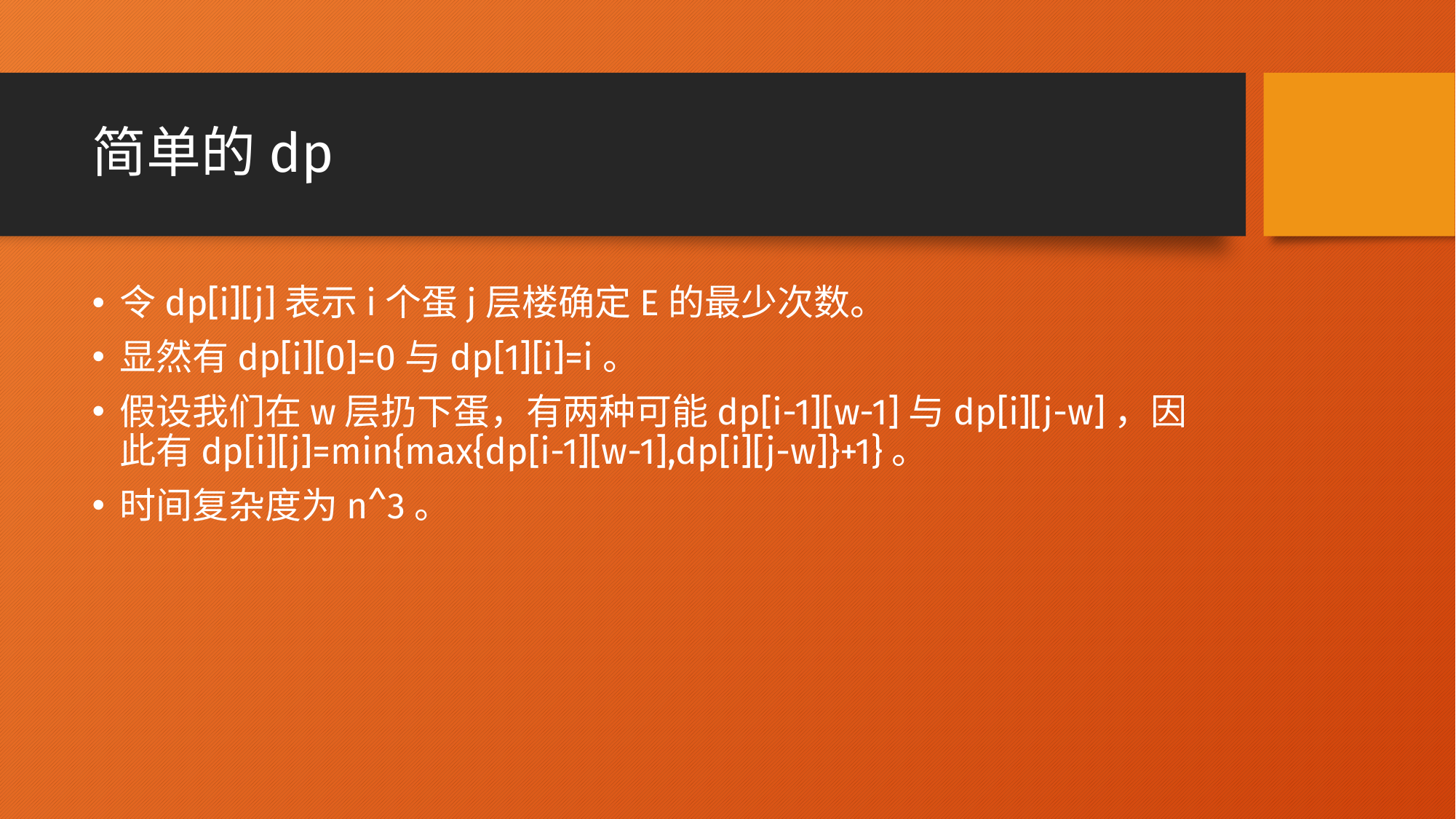

# 简单的dp
令dp[i][j]表示i个蛋j层楼确定E的最少次数。
显然有dp[i][0]=0与dp[1][i]=i。
假设我们在w层扔下蛋，有两种可能dp[i-1][w-1]与dp[i][j-w]，因此有dp[i][j]=min{max{dp[i-1][w-1],dp[i][j-w]}+1}。
时间复杂度为n^3。